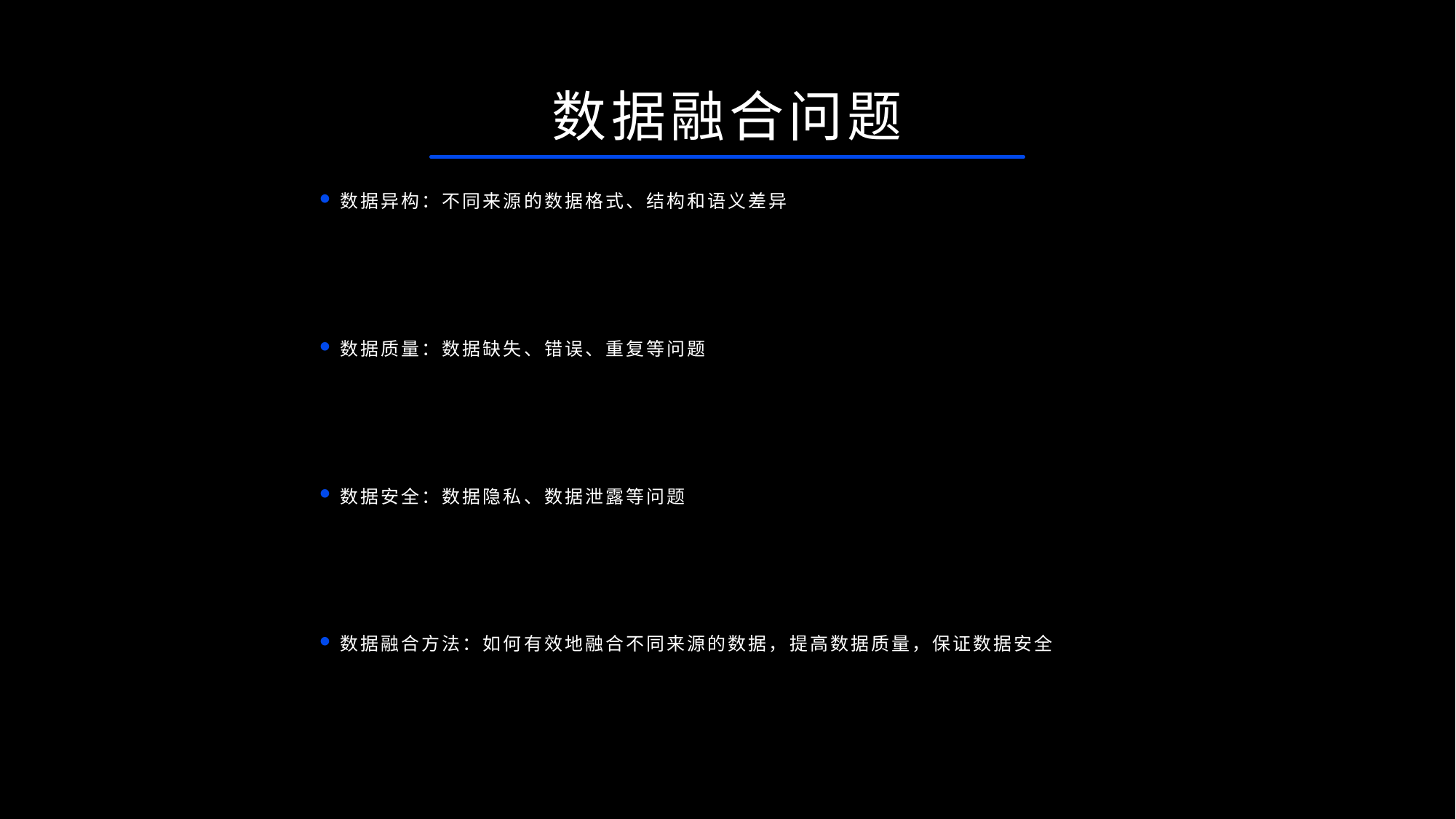

数据融合问题
数据异构：不同来源的数据格式、结构和语义差异
数据质量：数据缺失、错误、重复等问题
数据安全：数据隐私、数据泄露等问题
数据融合方法：如何有效地融合不同来源的数据，提高数据质量，保证数据安全